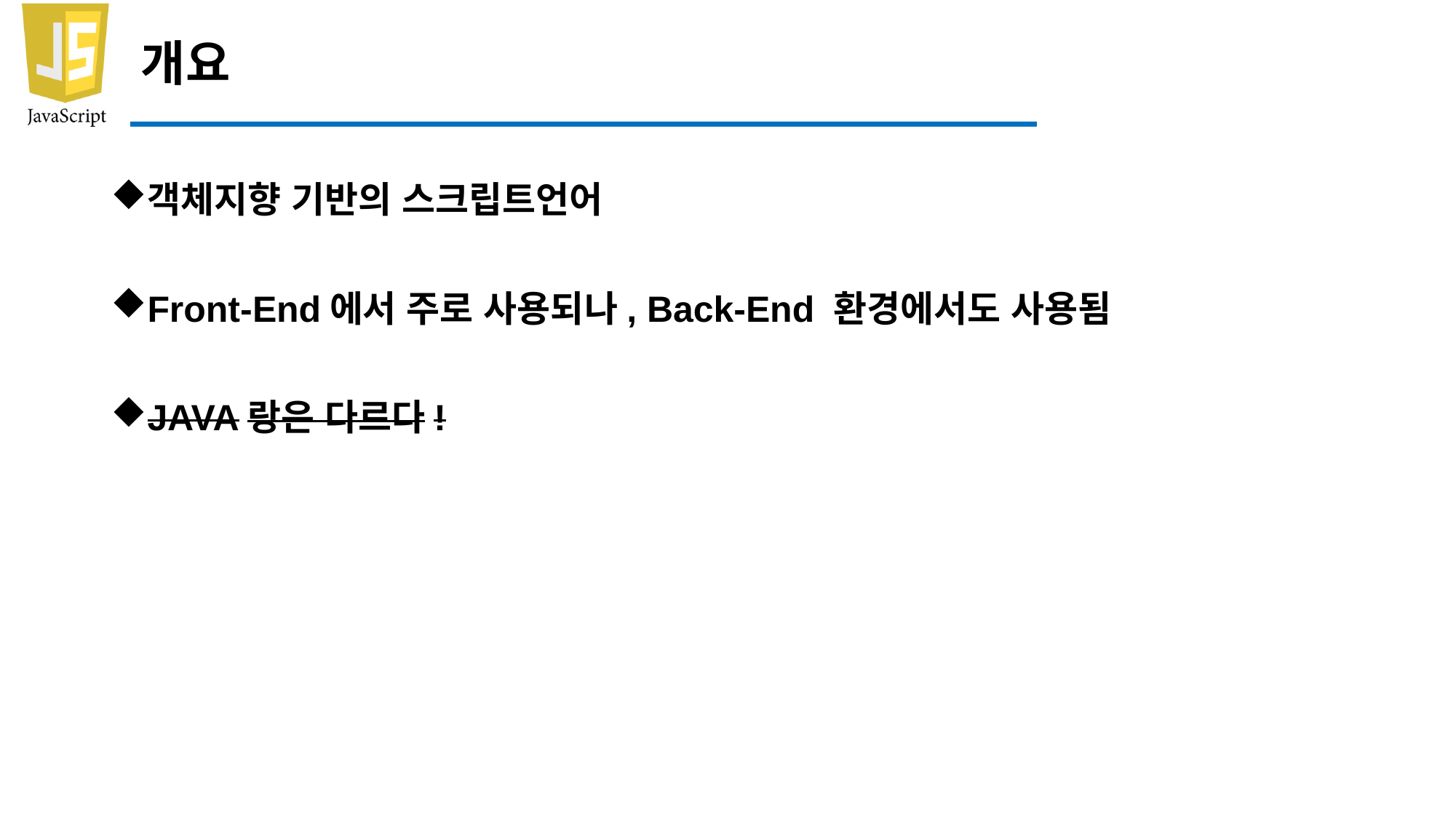

# 개요
객체지향 기반의 스크립트언어

Front-End에서 주로 사용되나, Back-End 환경에서도 사용됨

JAVA랑은 다르다!